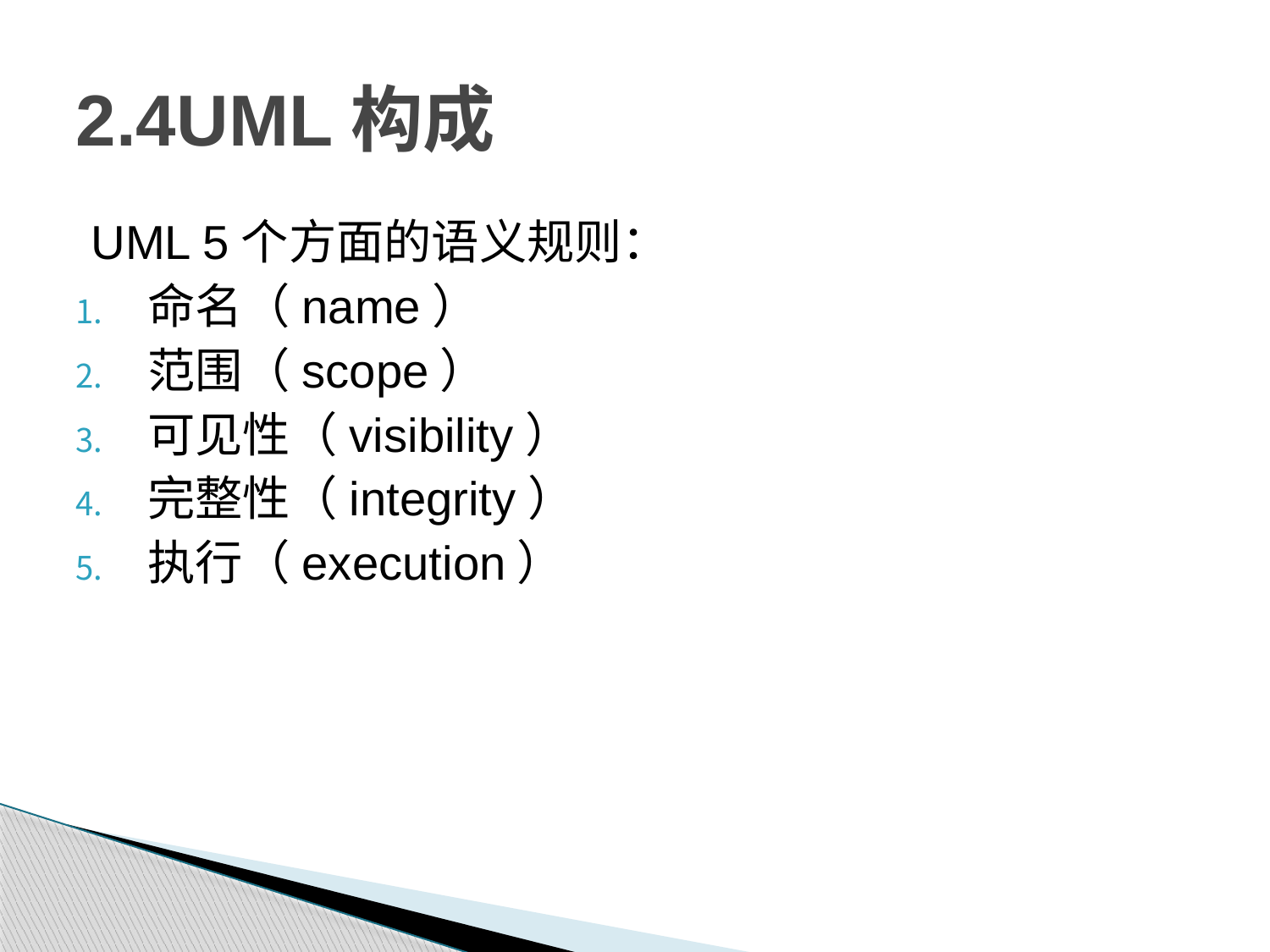

# 2.4UML构成
UML 5个方面的语义规则：
命名（name）
范围（scope）
可见性（visibility）
完整性（integrity）
执行（execution）